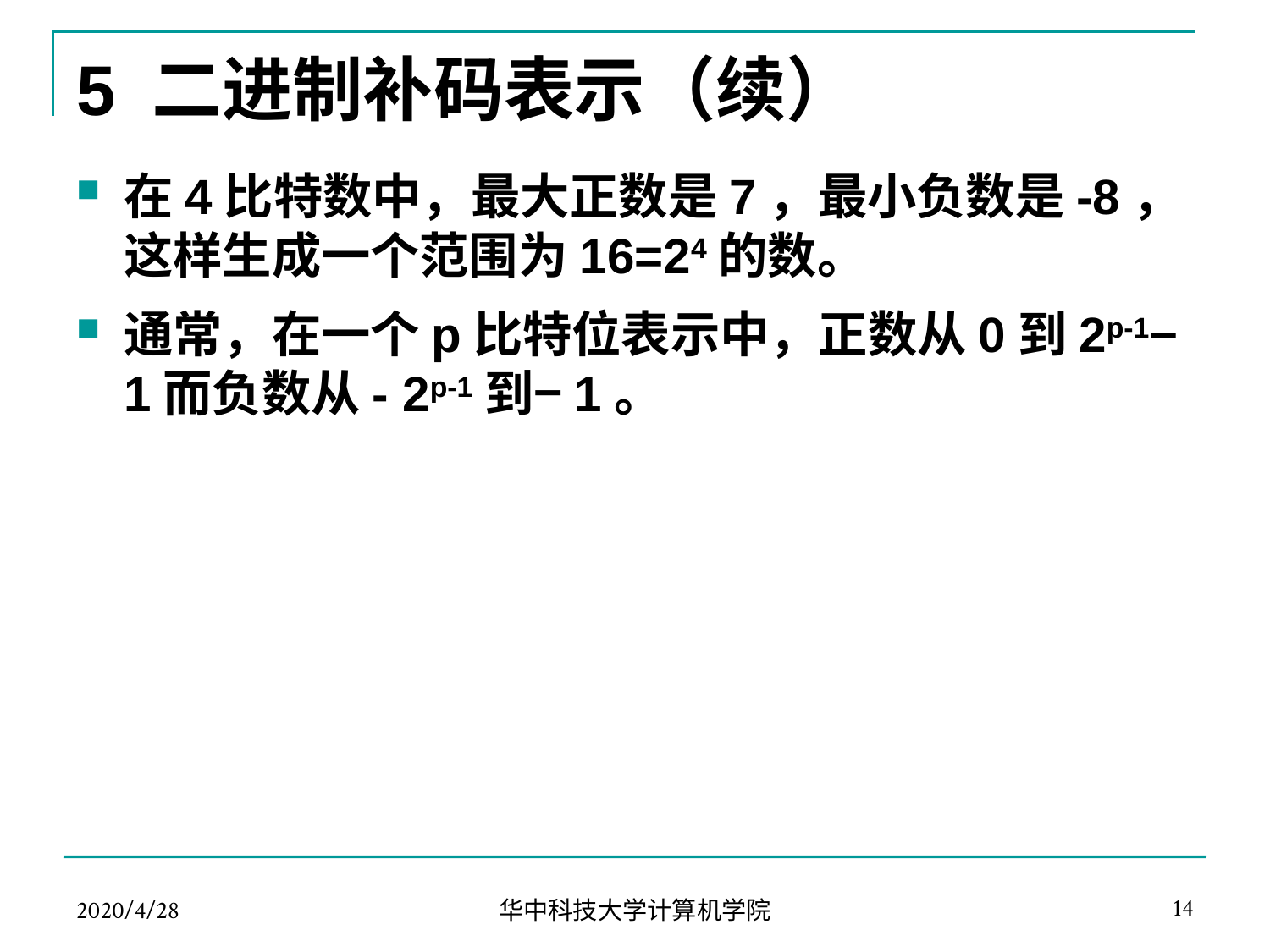

# 5 二进制补码表示（续）
在4比特数中，最大正数是7，最小负数是-8，这样生成一个范围为16=24的数。
通常，在一个p比特位表示中，正数从0到2p-1− 1而负数从- 2p-1到−1。
2020/4/28
14
华中科技大学计算机学院